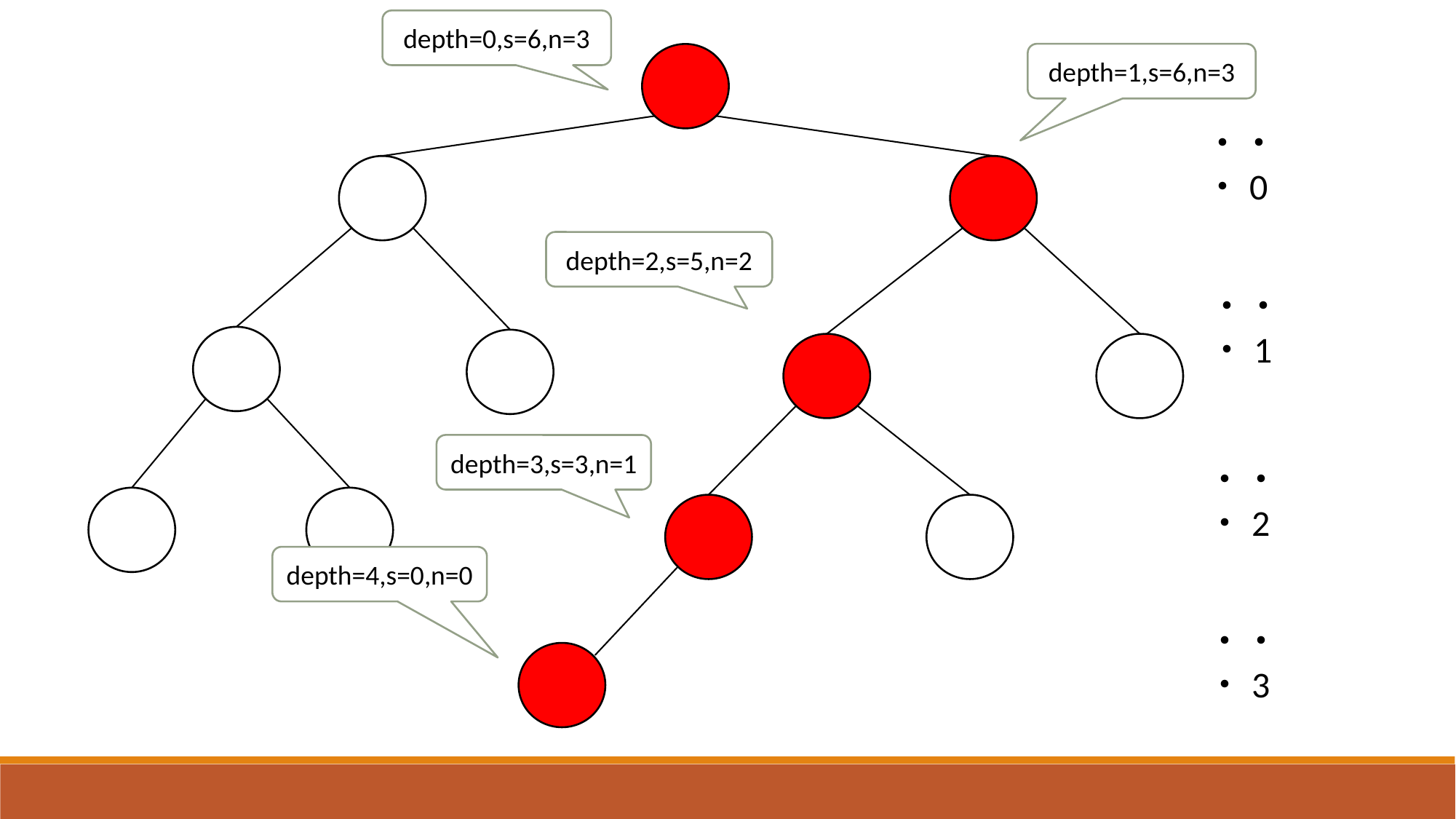

depth=0,s=6,n=3

・・・0
depth=1,s=6,n=3

・・・1
depth=2,s=5,n=2

・・・2
depth=3,s=3,n=1

・・・3
depth=4,s=0,n=0